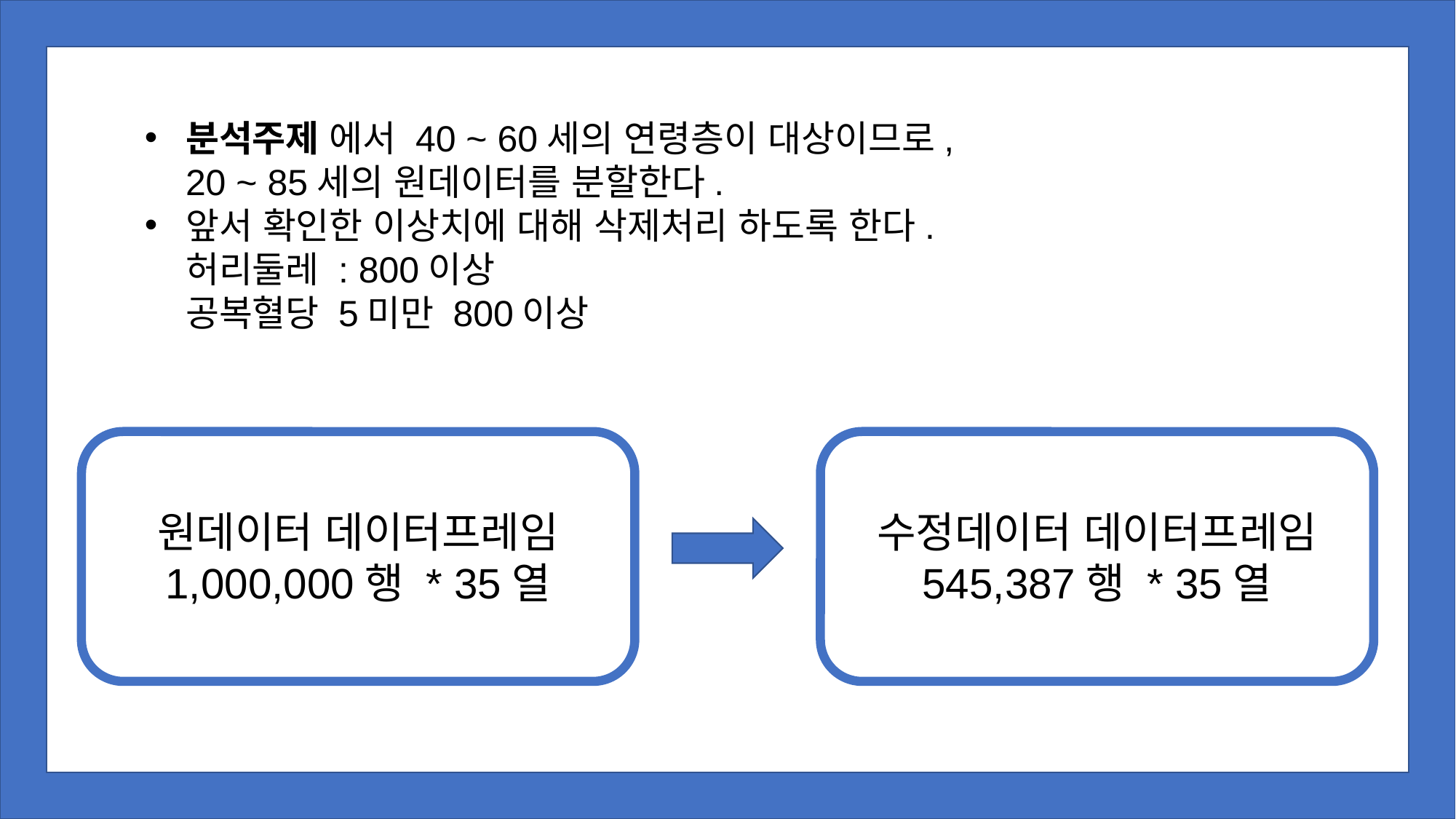

분석주제 에서 40 ~ 60세의 연령층이 대상이므로,
20 ~ 85세의 원데이터를 분할한다.
앞서 확인한 이상치에 대해 삭제처리 하도록 한다.
허리둘레 : 800이상
공복혈당 5미만 800이상
원데이터 데이터프레임 1,000,000행 * 35열
수정데이터 데이터프레임 545,387행 * 35열